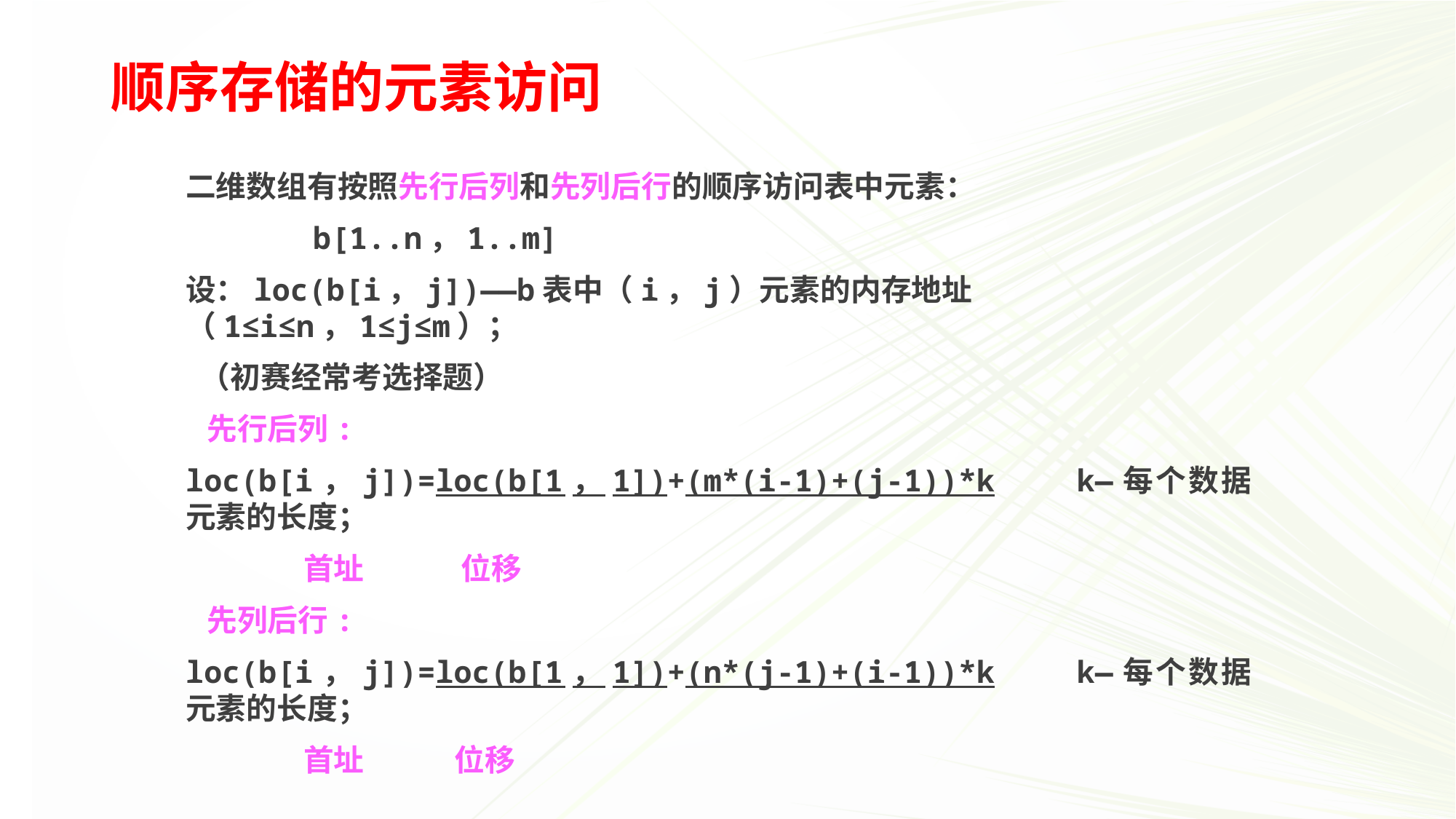

顺序存储的元素访问
二维数组有按照先行后列和先列后行的顺序访问表中元素：
       b[1..n，1..m]
设：loc(b[i，j])——b表中（i，j）元素的内存地址（1≤i≤n，1≤j≤m）；
 （初赛经常考选择题）
  先行后列:
loc(b[i，j])=loc(b[1，1])+(m*(i-1)+(j-1))*k    k—每个数据元素的长度；
                首址              位移
  先列后行:
loc(b[i，j])=loc(b[1，1])+(n*(j-1)+(i-1))*k    k—每个数据元素的长度；
                首址             位移